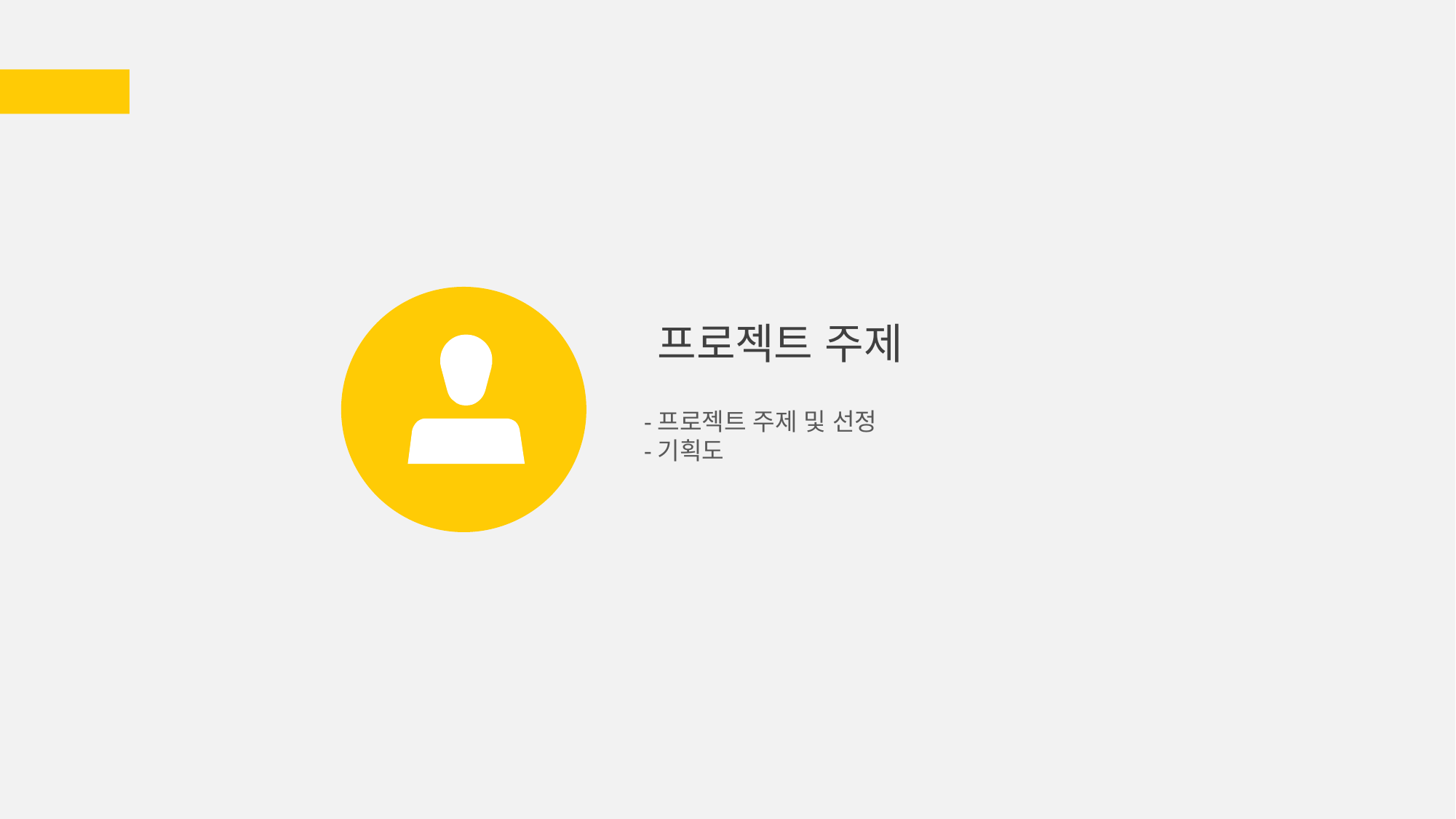

프로젝트 주제

-프로젝트 주제 및 선정
-기획도